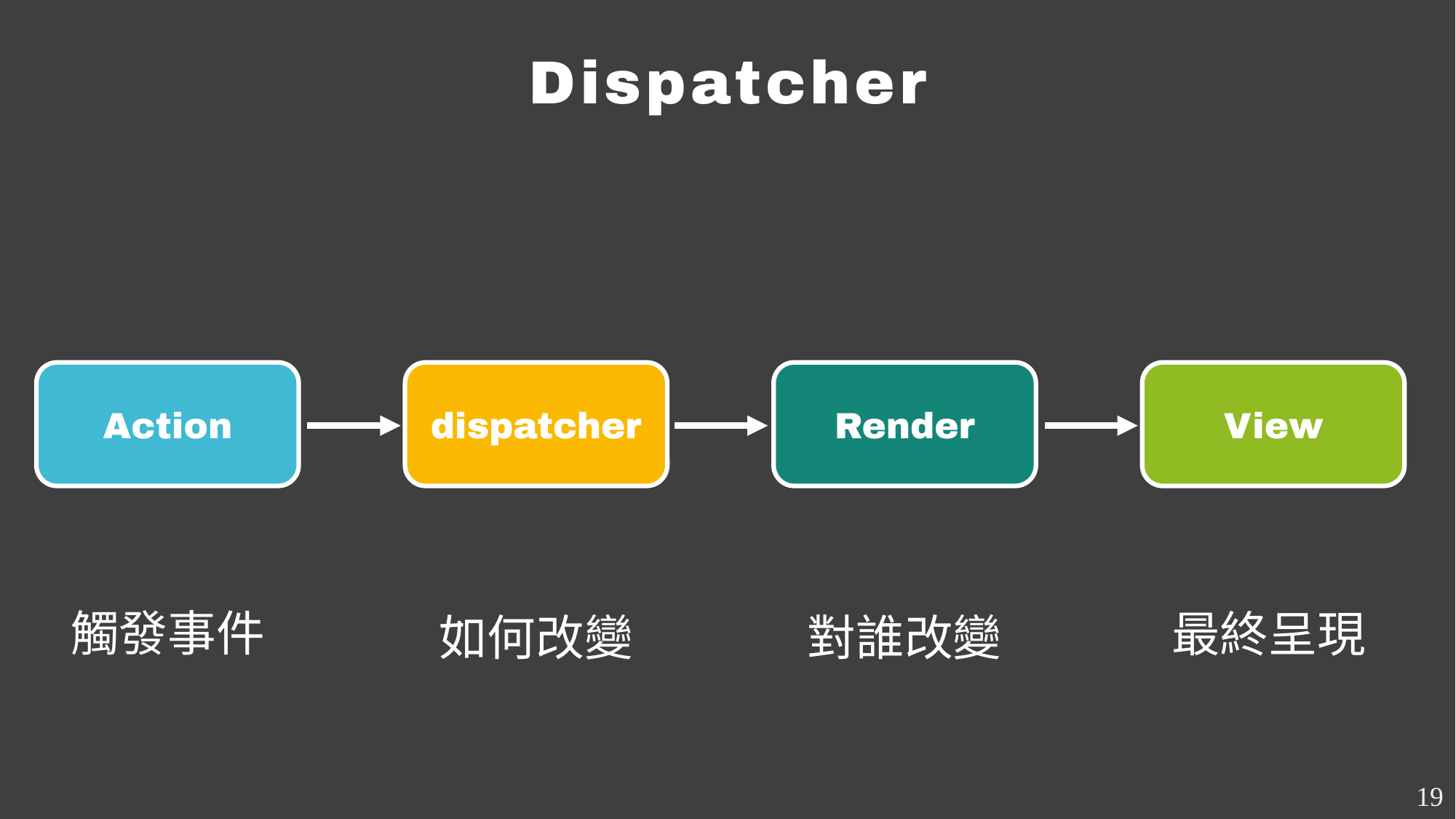

Dispatcher
Action
dispatcher
Render
View
觸發事件
最終呈現
如何改變
對誰改變
19